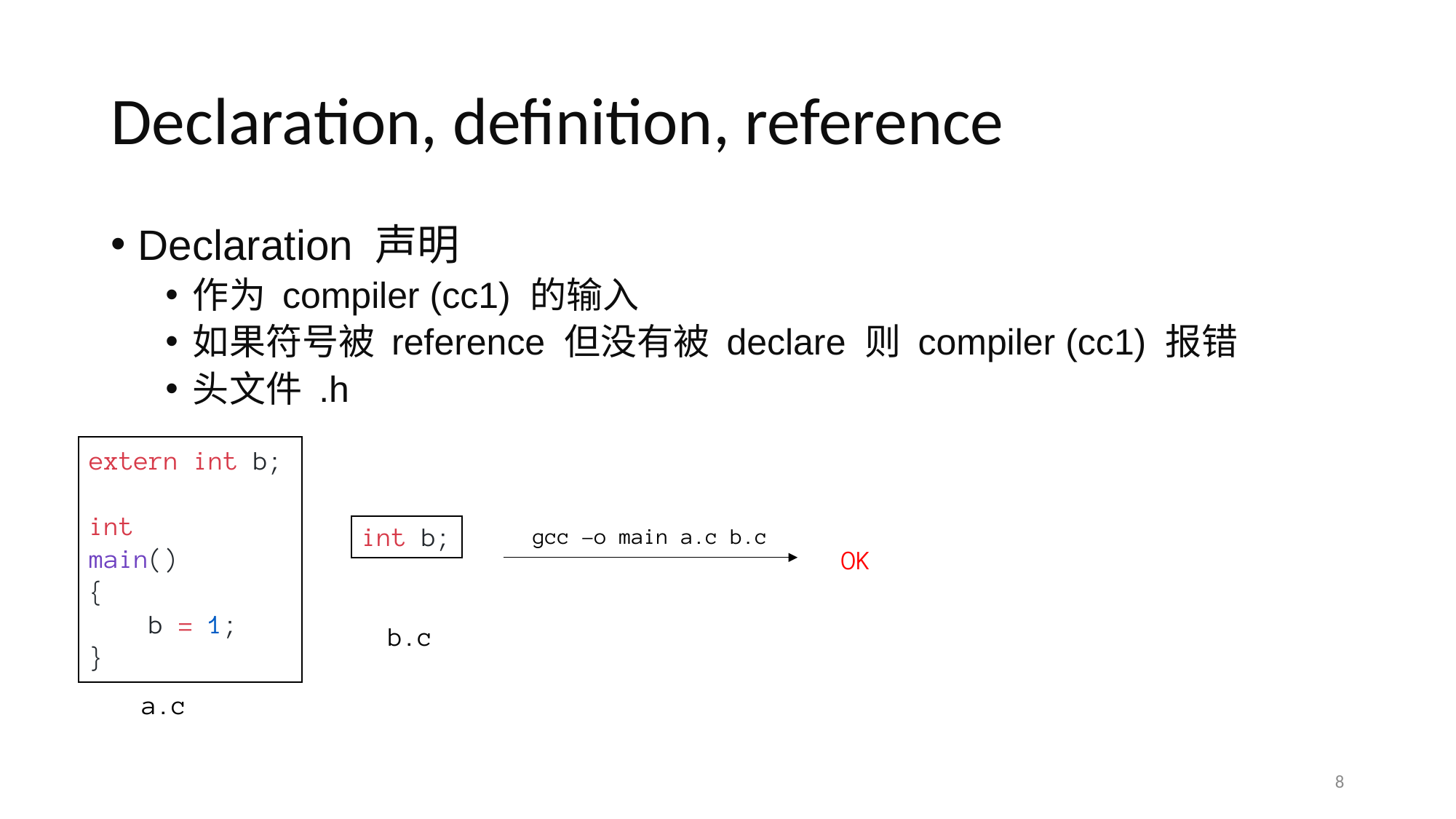

# Declaration, definition, reference
Declaration 声明
作为 compiler (cc1) 的输入
如果符号被 reference 但没有被 declare 则 compiler (cc1) 报错
头文件 .h
extern int b;
int
main()
{
    b = 1;
}

int b;

gcc –o main a.c b.c
OK
b.c
a.c
8